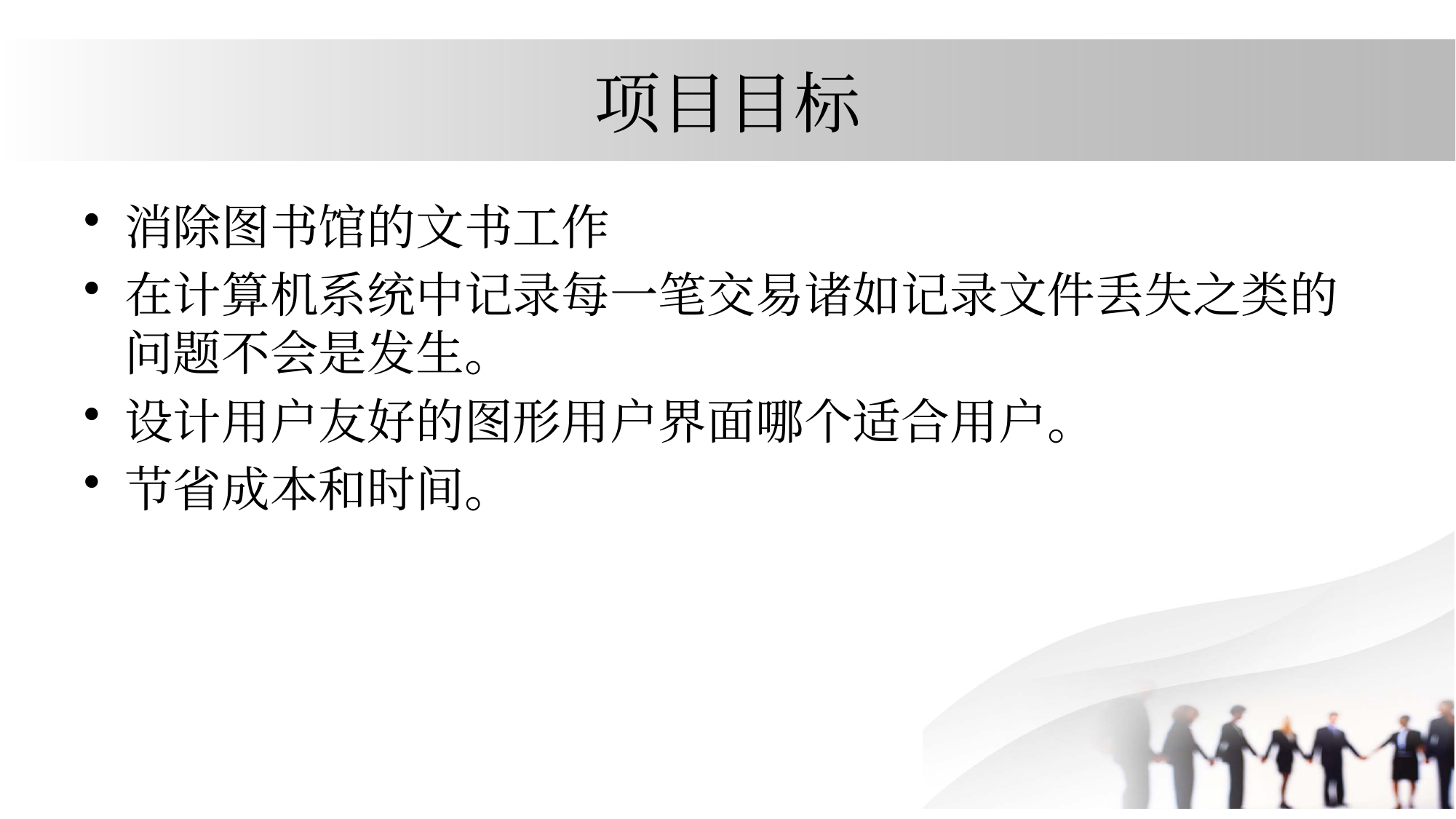

# 项目目标
消除图书馆的文书工作
在计算机系统中记录每一笔交易诸如记录文件丢失之类的问题不会是发生。
设计用户友好的图形用户界面哪个适合用户。
节省成本和时间。